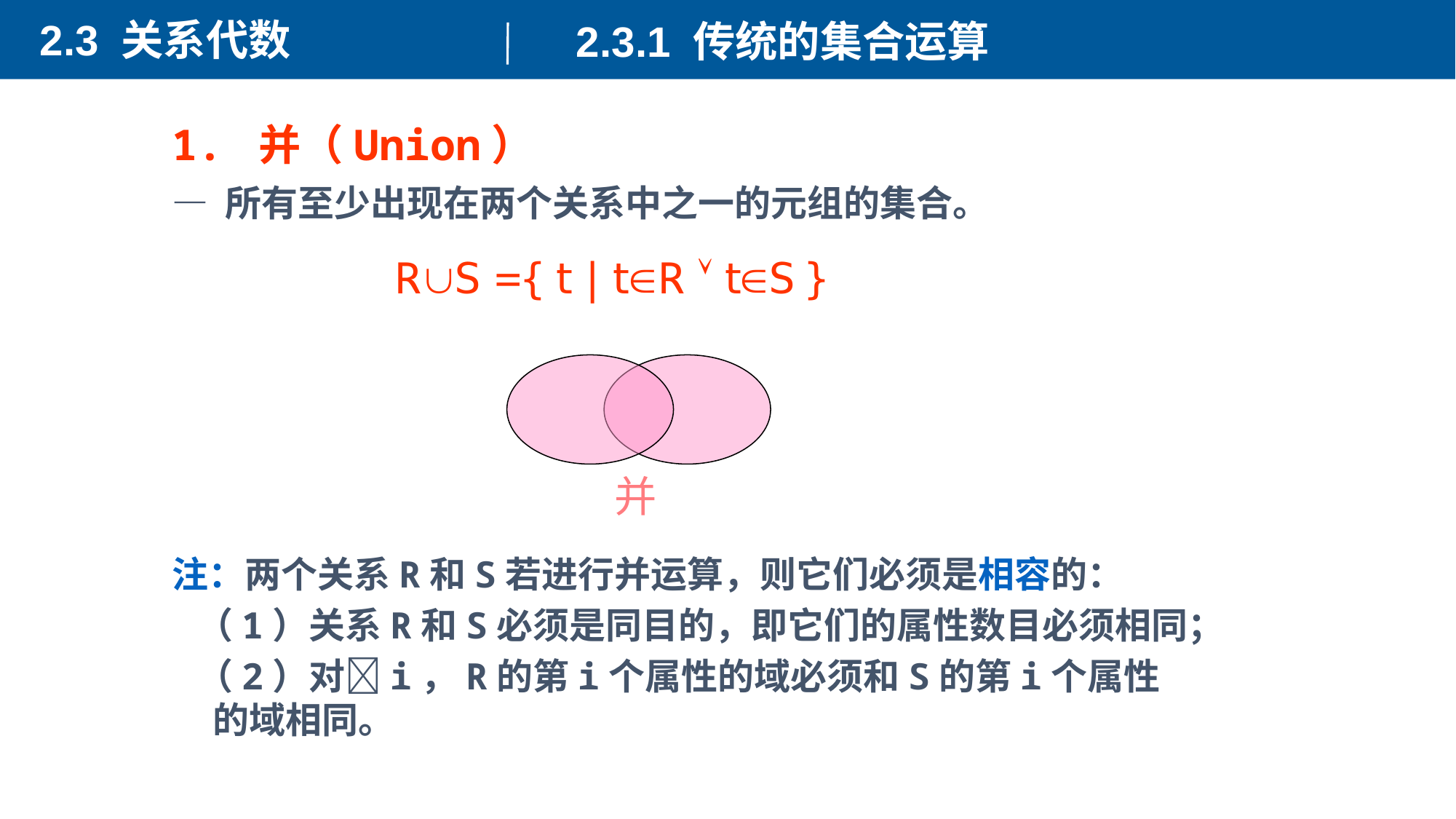

2.3 关系代数
2.3.1 传统的集合运算
1. 并（Union）
— 所有至少出现在两个关系中之一的元组的集合。
R∪S ={ t | t∈R ∨ t∈S }

并
注：两个关系R和S若进行并运算，则它们必须是相容的：
  （1）关系R和S必须是同目的，即它们的属性数目必须相同；
  （2）对∀i，R的第i个属性的域必须和S的第i个属性的域相同。